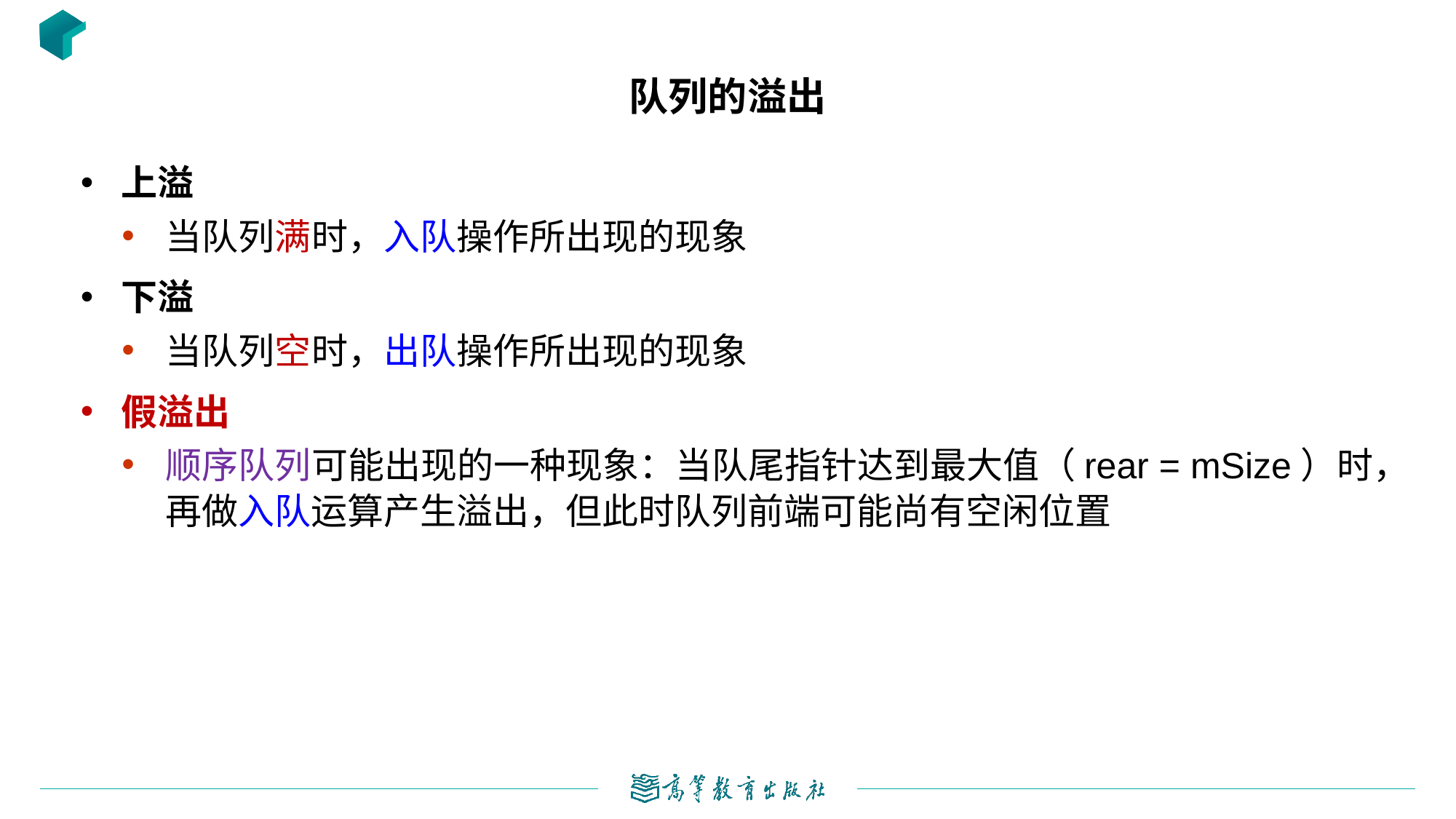

# 队列的溢出
上溢
当队列满时，入队操作所出现的现象
下溢
当队列空时，出队操作所出现的现象
假溢出
顺序队列可能出现的一种现象：当队尾指针达到最大值（rear = mSize）时，再做入队运算产生溢出，但此时队列前端可能尚有空闲位置